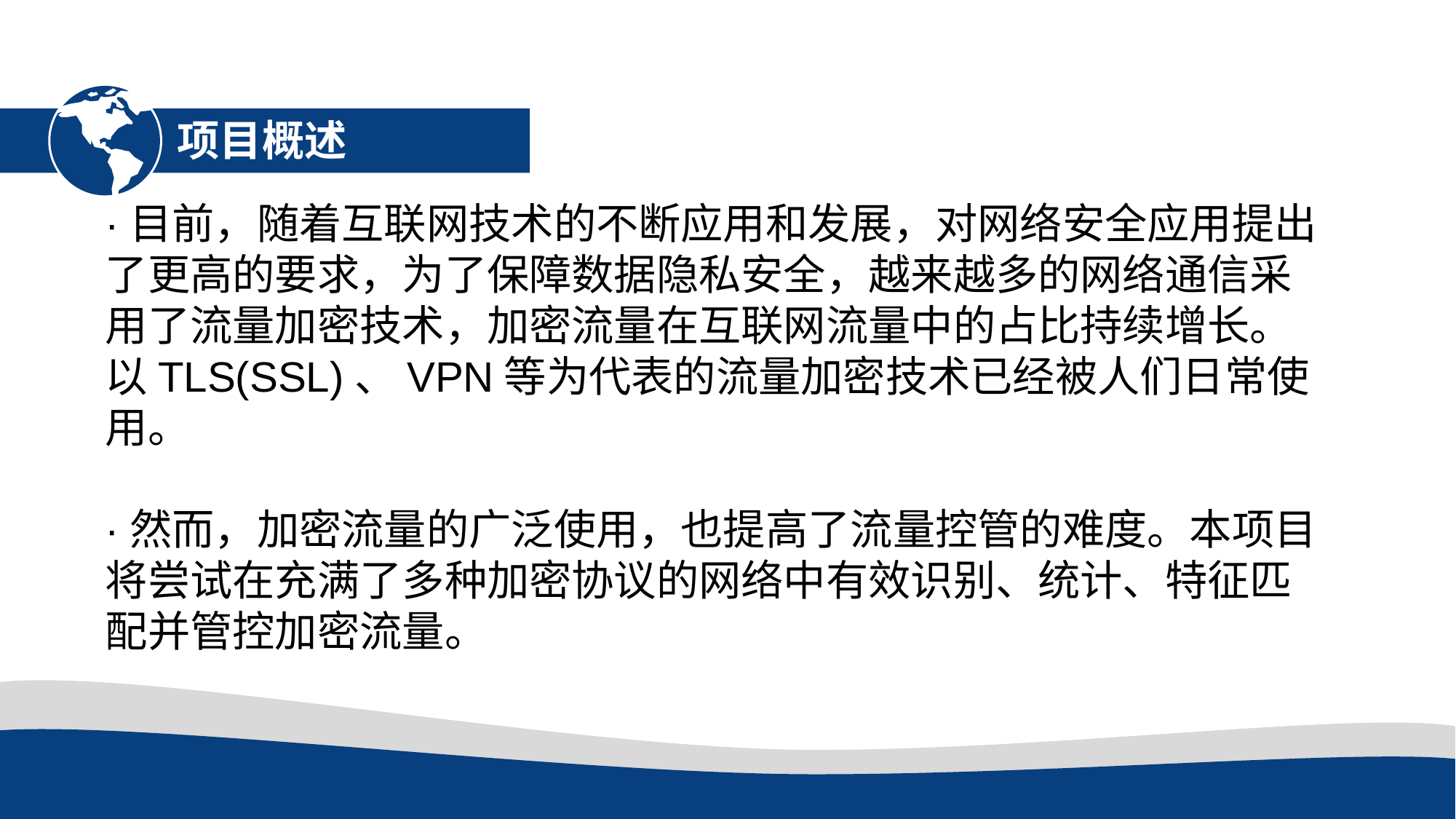

项目概述
·目前，随着互联网技术的不断应用和发展，对网络安全应用提出
了更高的要求，为了保障数据隐私安全，越来越多的网络通信采用了流量加密技术，加密流量在互联网流量中的占比持续增长。以TLS(SSL)、VPN等为代表的流量加密技术已经被人们日常使用。

·然而，加密流量的广泛使用，也提高了流量控管的难度。本项目将尝试在充满了多种加密协议的网络中有效识别、统计、特征匹配并管控加密流量。